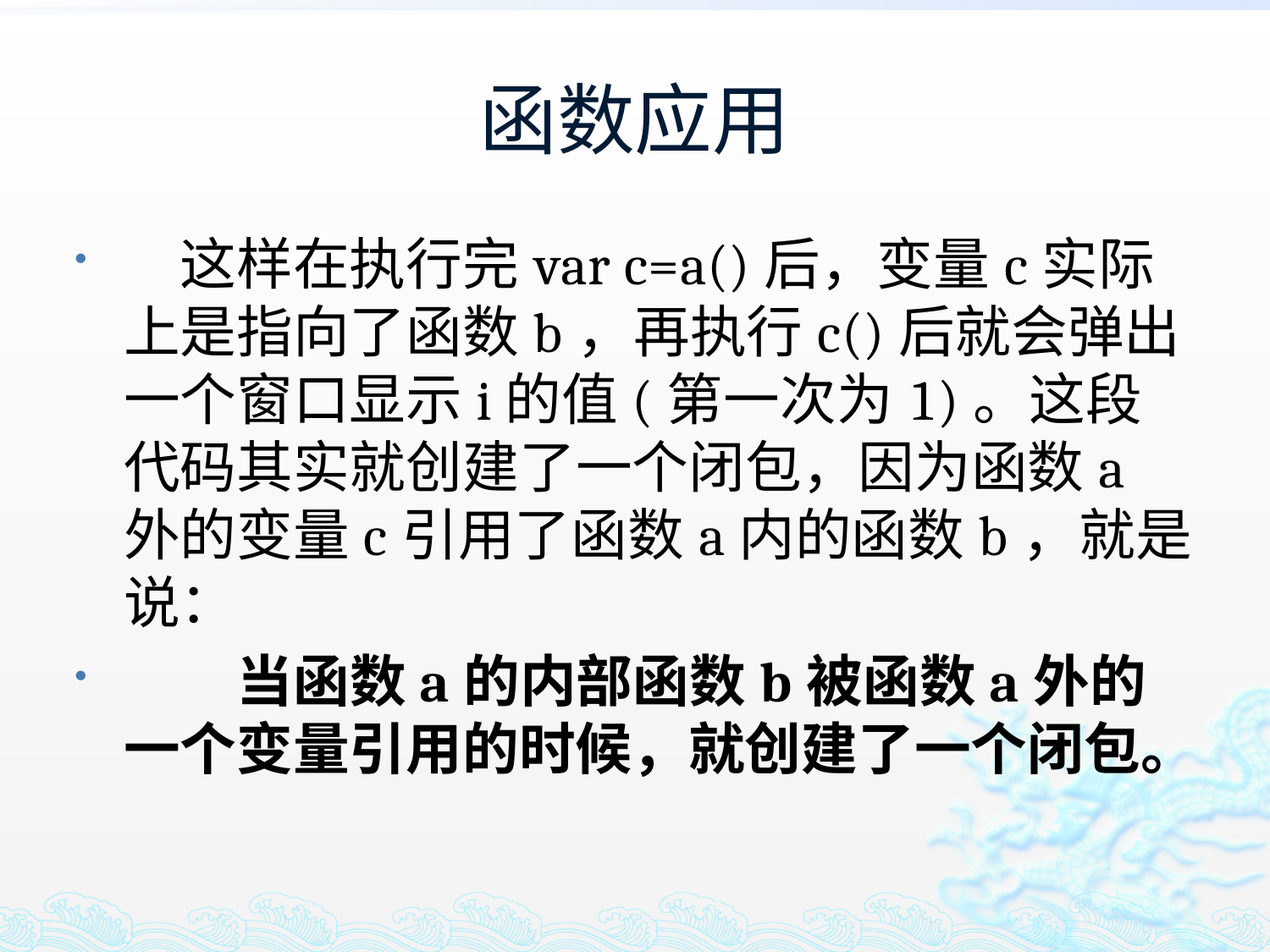

# 函数应用
　这样在执行完var c=a()后，变量c实际上是指向了函数b，再执行c()后就会弹出一个窗口显示i的值(第一次为1)。这段代码其实就创建了一个闭包，因为函数a外的变量c引用了函数a内的函数b，就是说：
　　当函数a的内部函数b被函数a外的一个变量引用的时候，就创建了一个闭包。